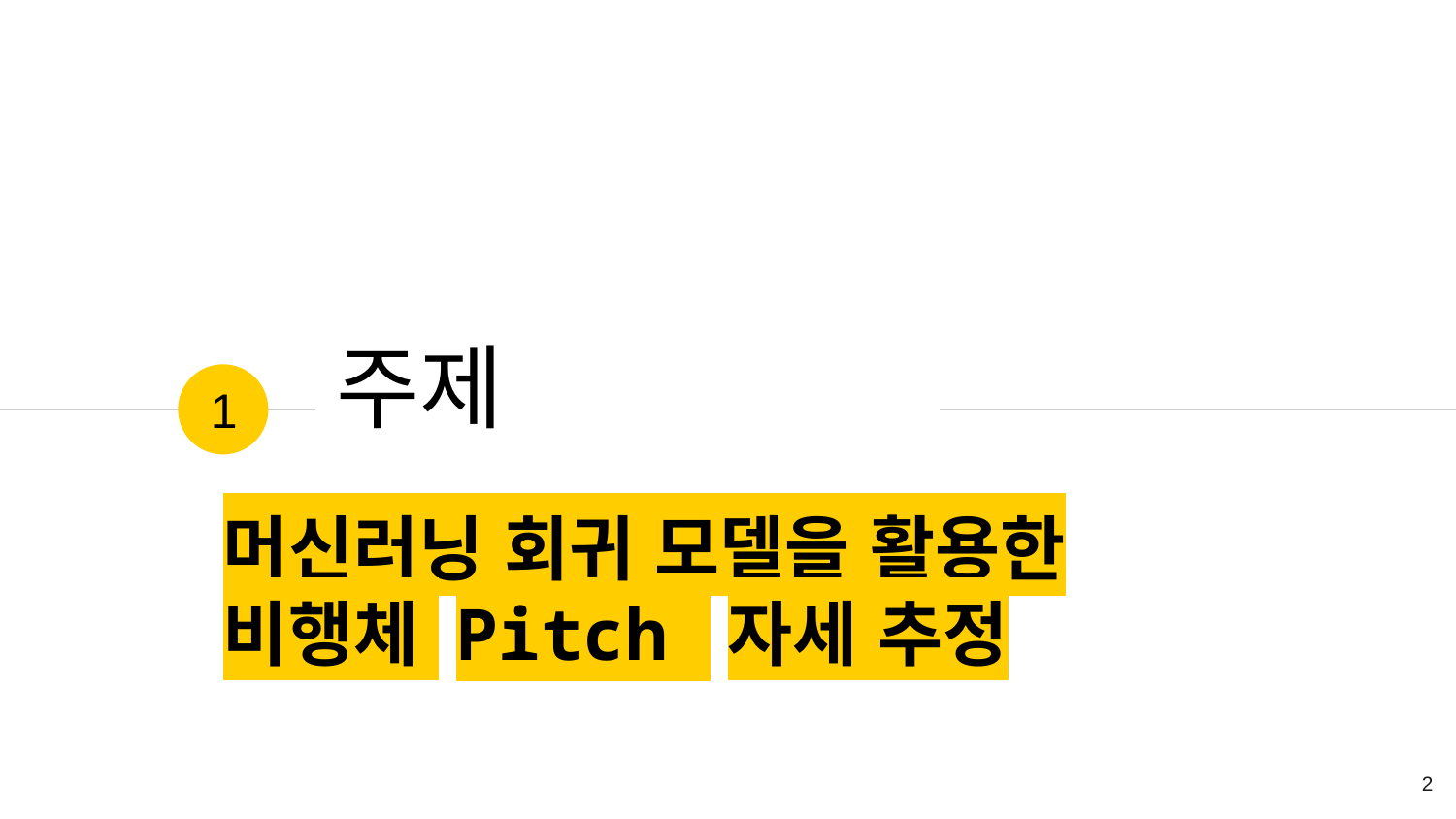

# 주제
1
머신러닝 회귀 모델을 활용한 비행체 Pitch 자세 추정
2